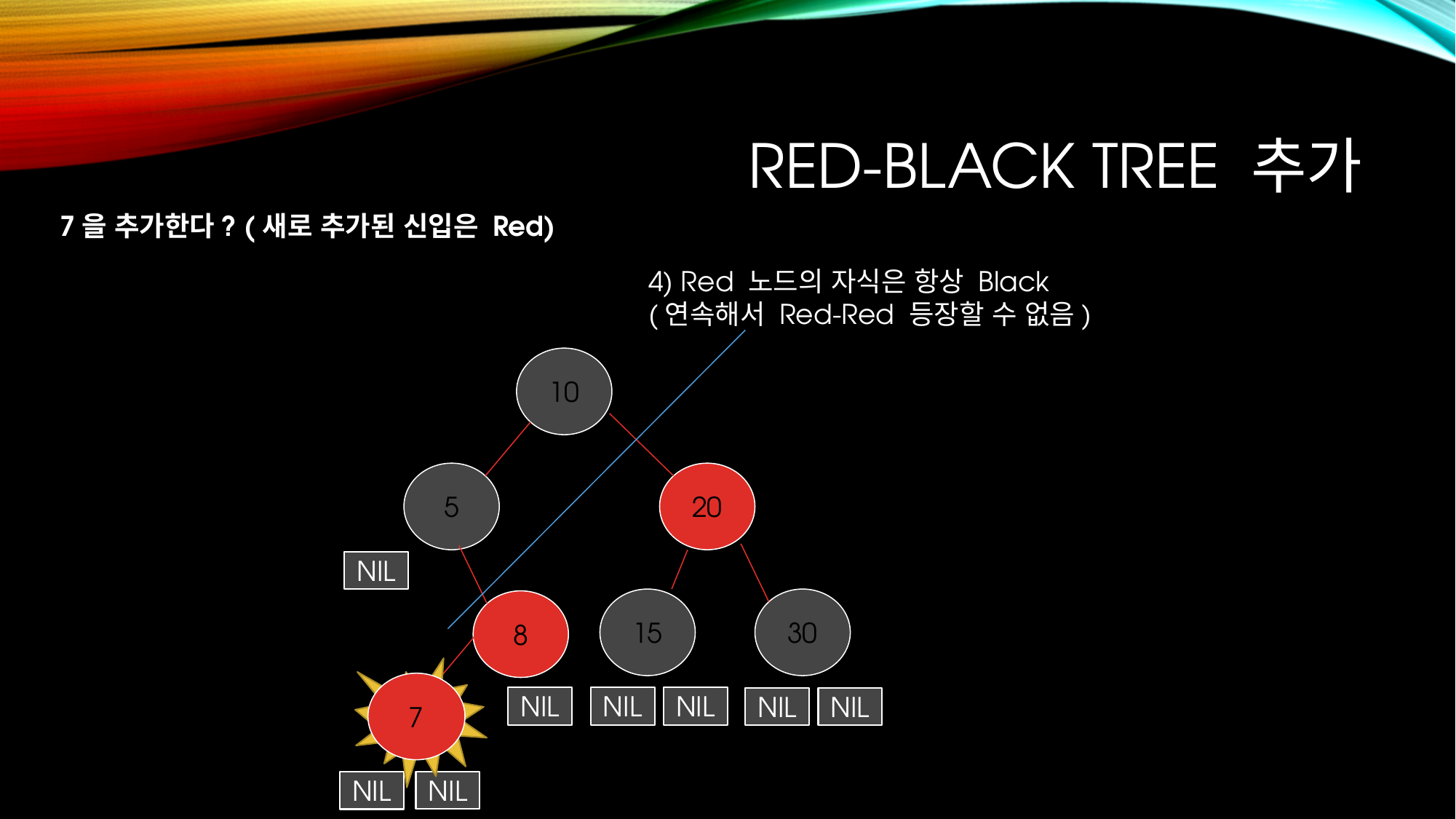

# Red-black tree 추가
7을 추가한다? (새로 추가된 신입은 Red)
4) Red 노드의 자식은 항상 Black
(연속해서 Red-Red 등장할 수 없음)
10
5
20
NIL
15
30
8

7
NIL
NIL
NIL
NIL
NIL
NIL
NIL